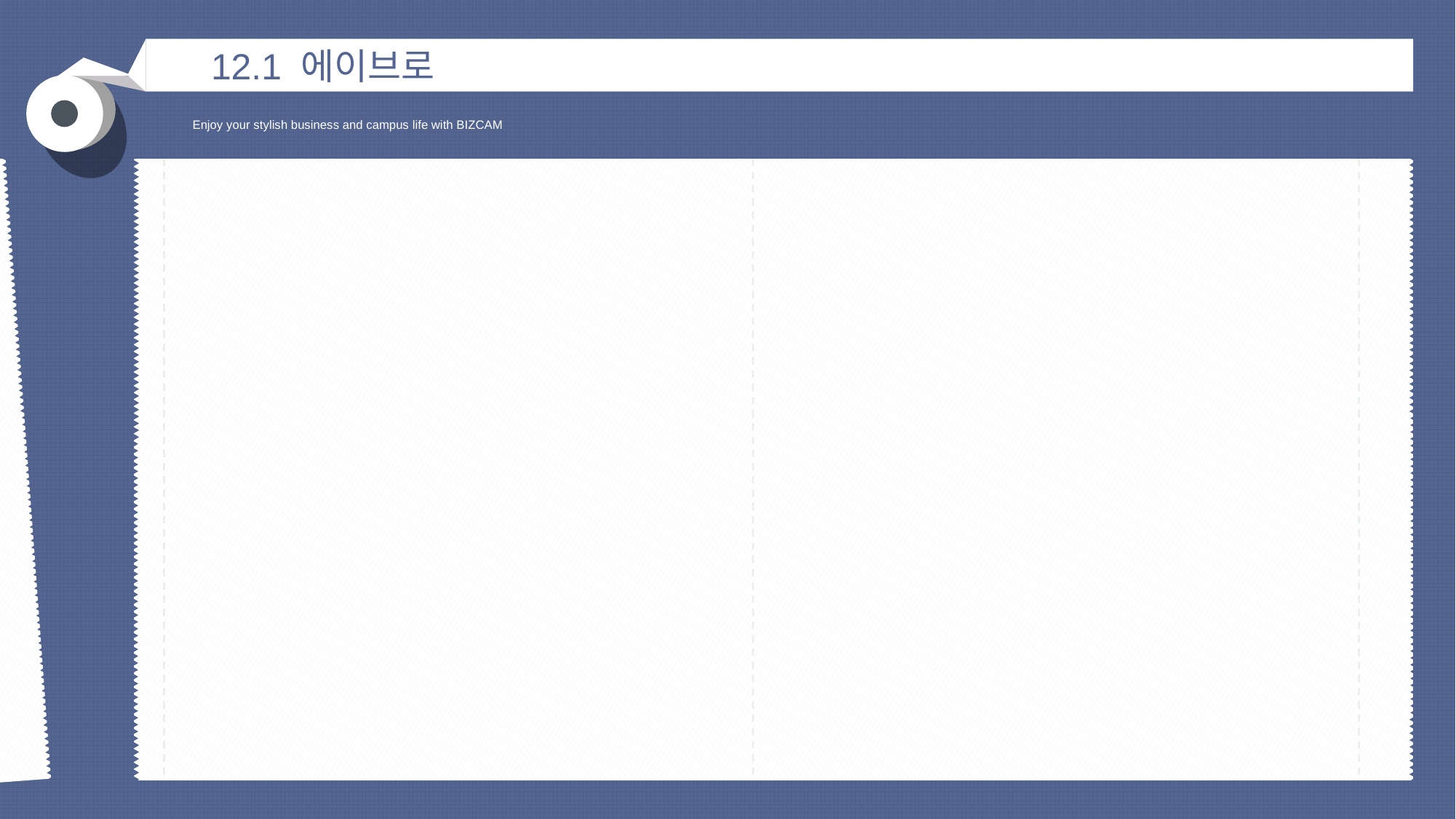

12.1 에이브로

Enjoy your stylish business and campus life with BIZCAM